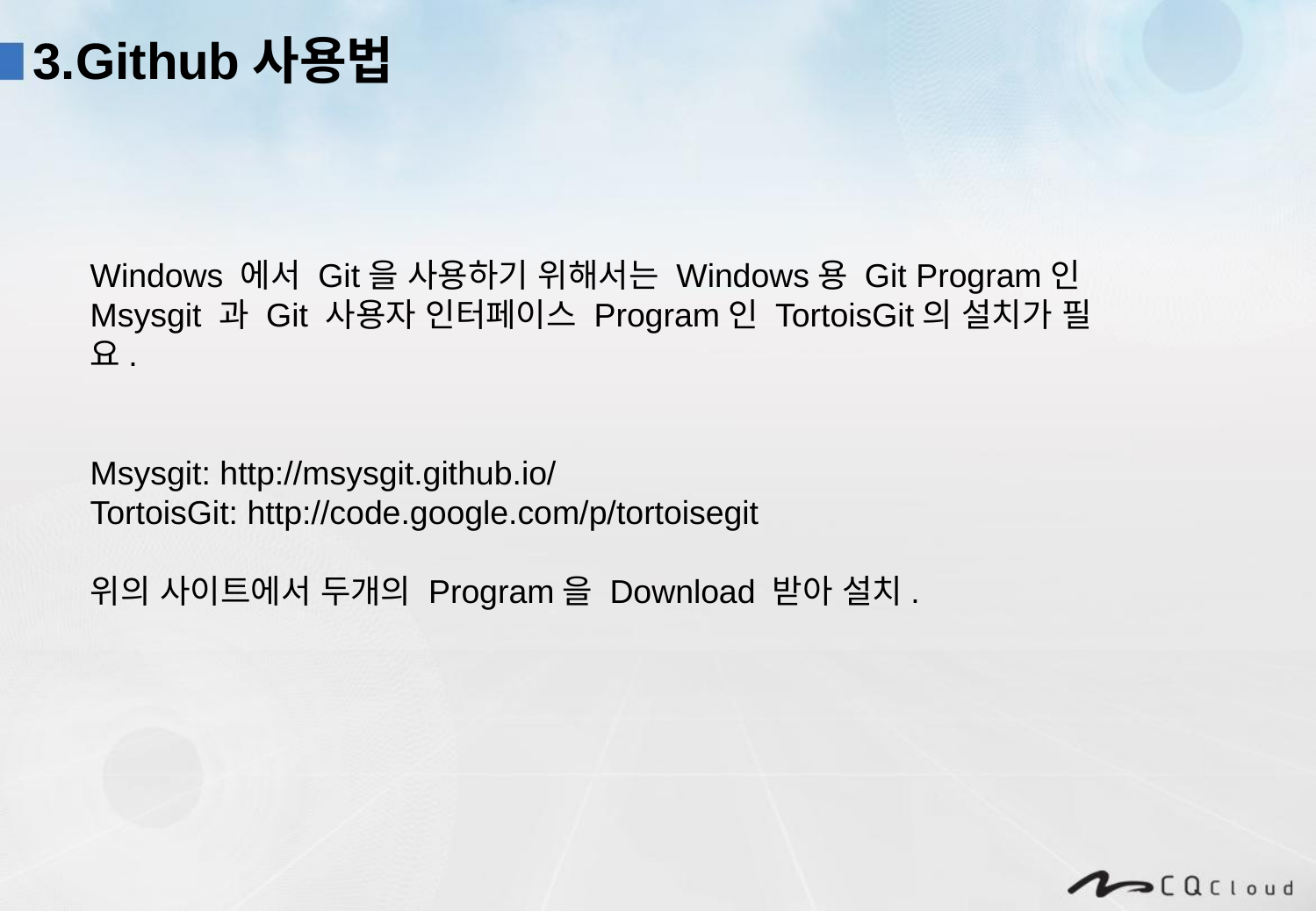

3.Github사용법
Windows 에서 Git을 사용하기 위해서는 Windows용 Git Program인
Msysgit 과 Git 사용자 인터페이스 Program인 TortoisGit의 설치가 필요.

Msysgit: http://msysgit.github.io/
TortoisGit: http://code.google.com/p/tortoisegit

위의 사이트에서 두개의 Program을 Download 받아 설치.